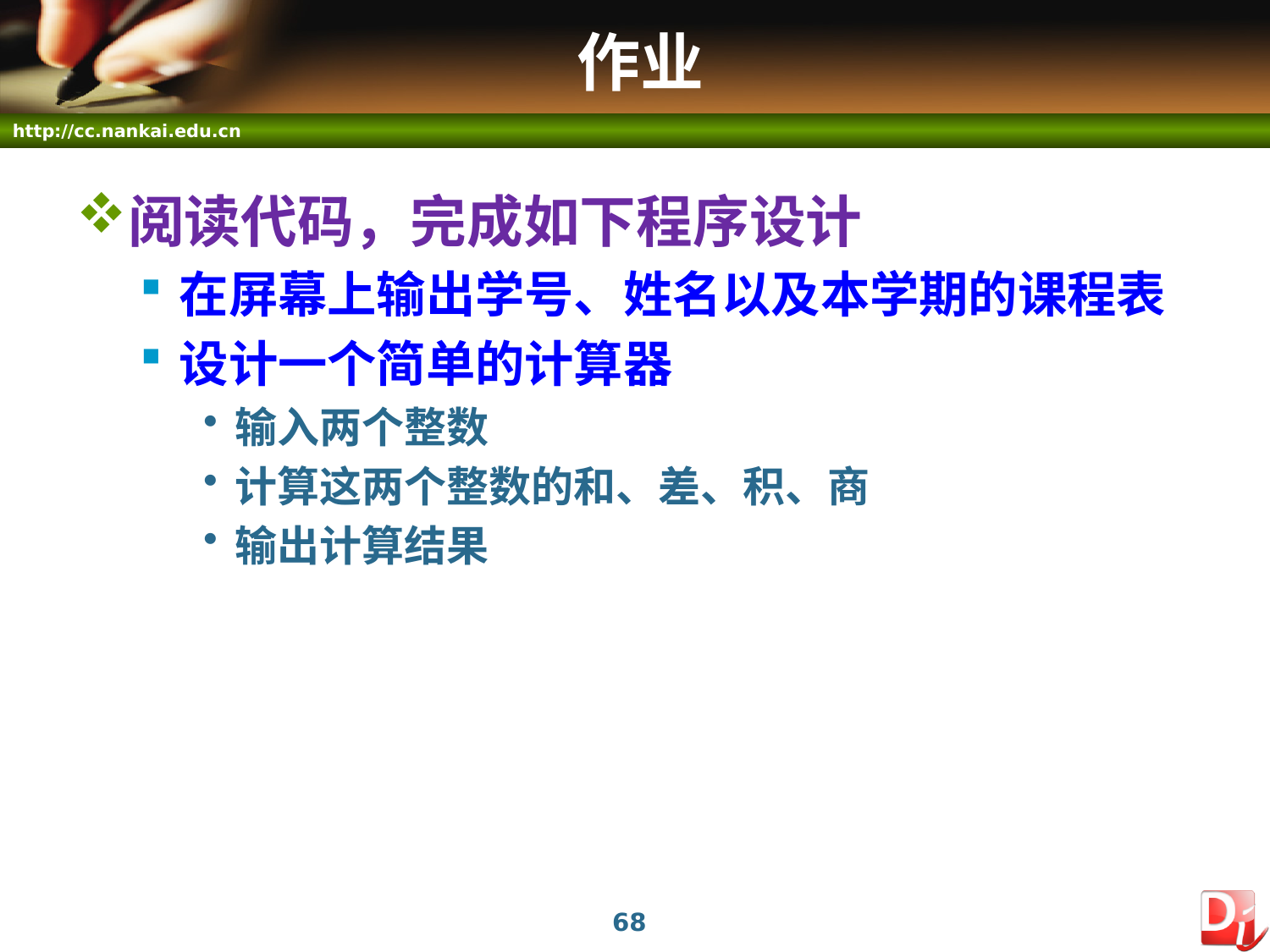

# 作业
阅读代码，完成如下程序设计
在屏幕上输出学号、姓名以及本学期的课程表
设计一个简单的计算器
输入两个整数
计算这两个整数的和、差、积、商
输出计算结果
68